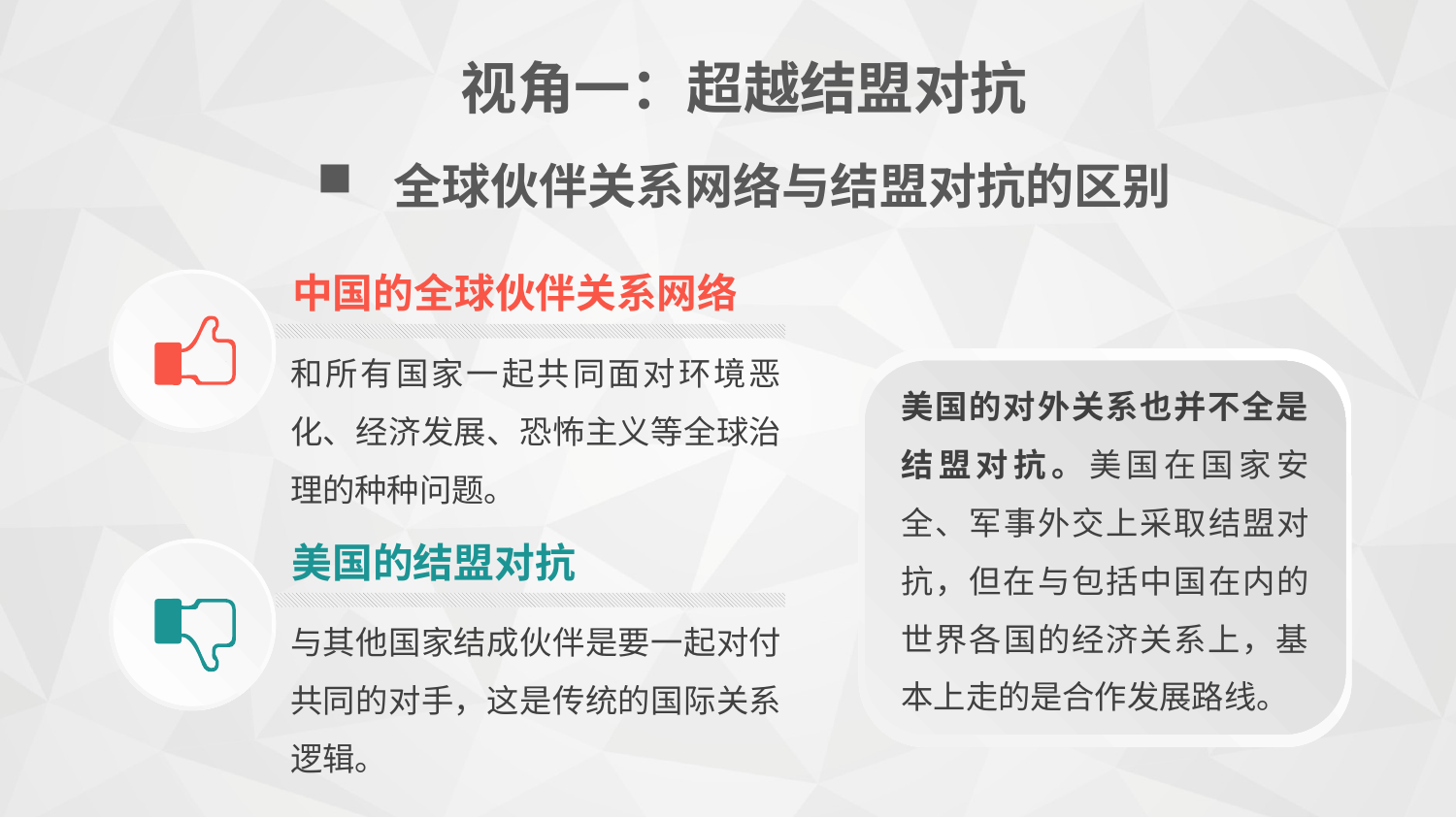

视角一：超越结盟对抗
 全球伙伴关系网络与结盟对抗的区别
中国的全球伙伴关系网络

和所有国家一起共同面对环境恶化、经济发展、恐怖主义等全球治理的种种问题。

美国的对外关系也并不全是结盟对抗。美国在国家安全、军事外交上采取结盟对抗，但在与包括中国在内的世界各国的经济关系上，基本上走的是合作发展路线。
美国的结盟对抗

与其他国家结成伙伴是要一起对付共同的对手，这是传统的国际关系逻辑。